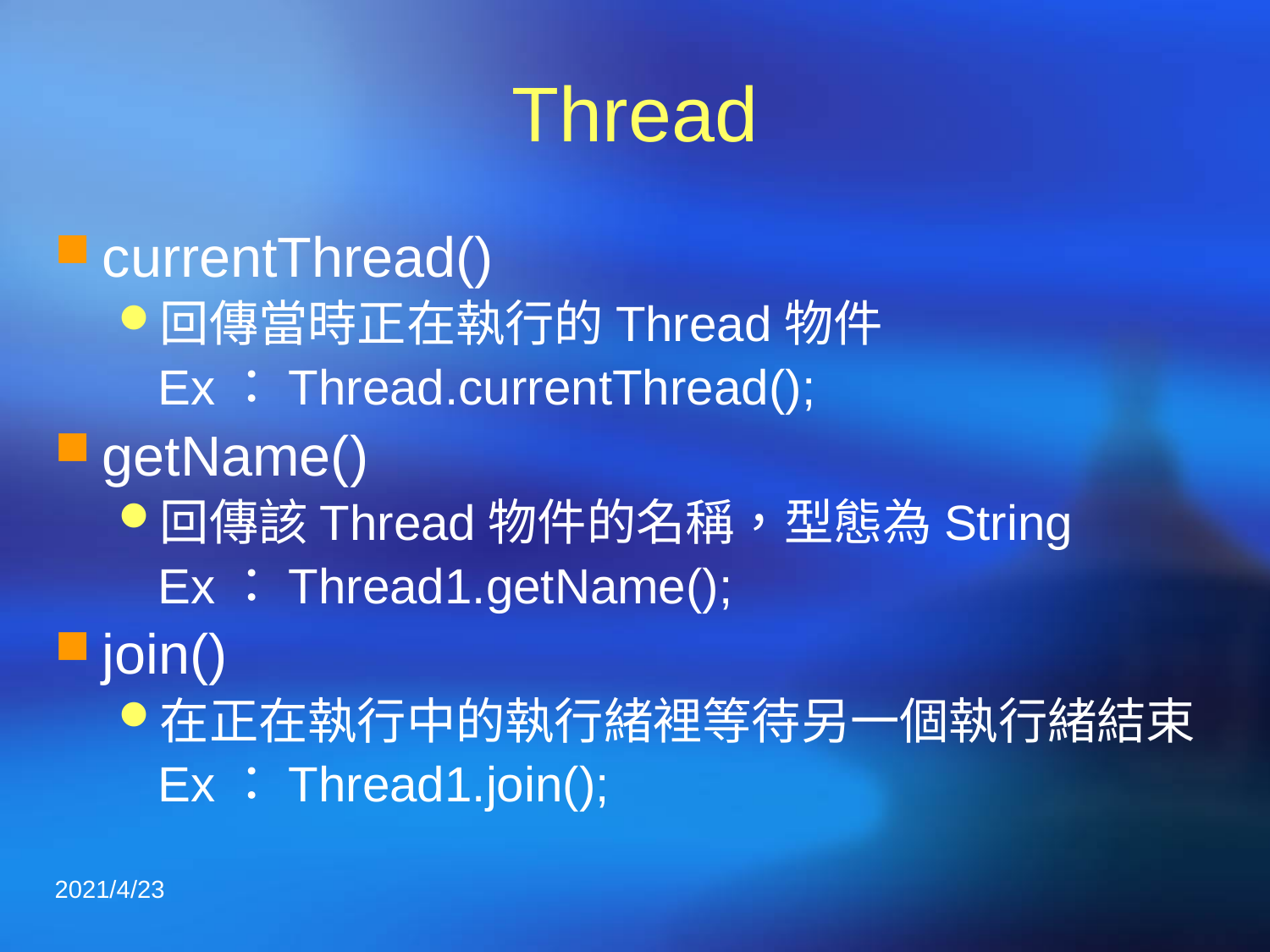

# Thread
currentThread()
回傳當時正在執行的Thread物件
	Ex：Thread.currentThread();
getName()
回傳該Thread物件的名稱，型態為String
	Ex：Thread1.getName();
join()
在正在執行中的執行緒裡等待另一個執行緒結束
	Ex：Thread1.join();
2021/4/23